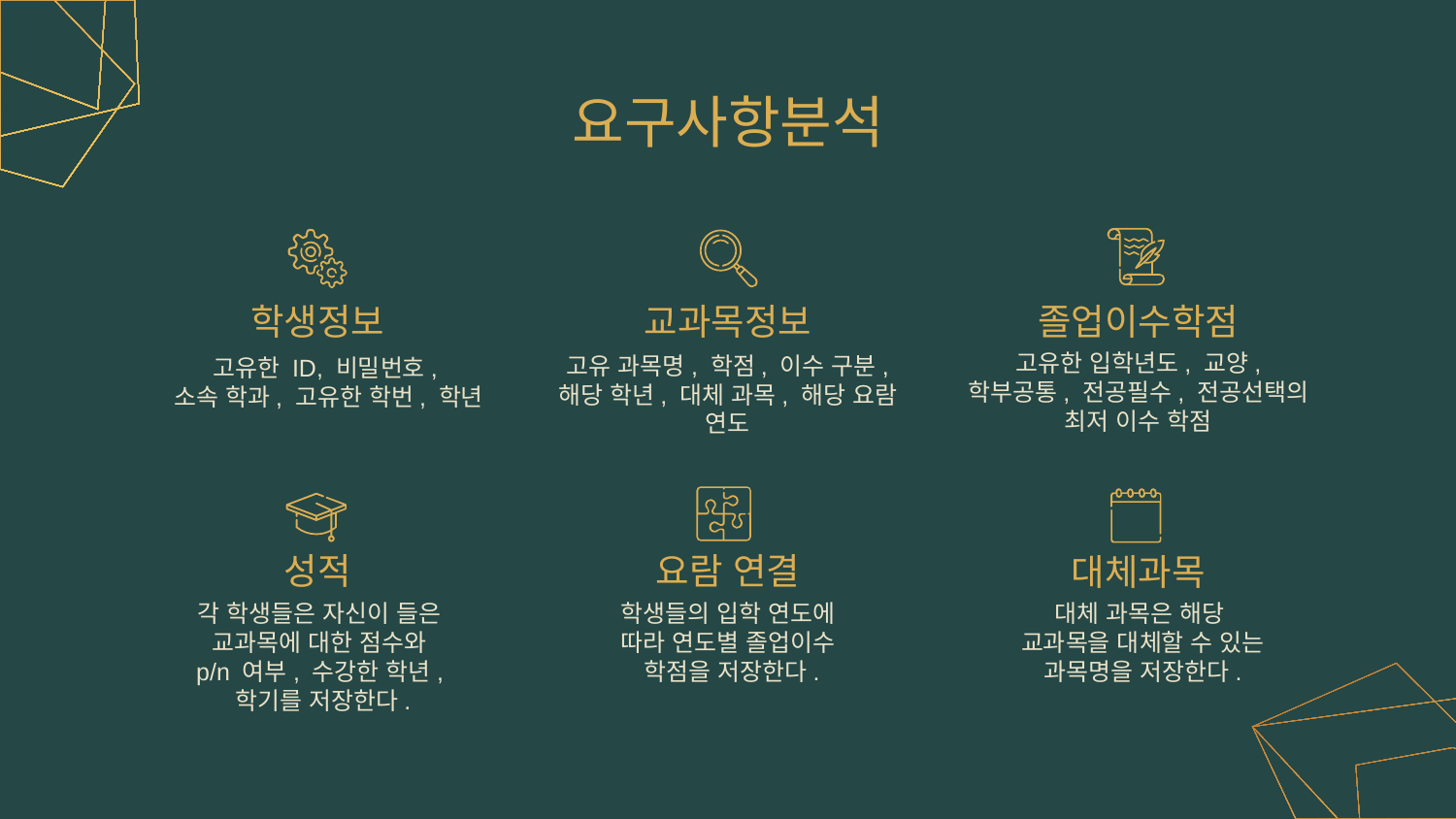

# 요구사항분석

졸업이수학점
학생정보
교과목정보
고유한 ID, 비밀번호,
소속 학과, 고유한 학번, 학년
고유한 입학년도, 교양, 학부공통, 전공필수, 전공선택의 최저 이수 학점
고유 과목명, 학점, 이수 구분, 해당 학년, 대체 과목, 해당 요람 연도

성적
요람 연결
대체과목
학생들의 입학 연도에
따라 연도별 졸업이수
학점을 저장한다.
대체 과목은 해당
교과목을 대체할 수 있는
과목명을 저장한다.
각 학생들은 자신이 들은
교과목에 대한 점수와
p/n 여부, 수강한 학년,
학기를 저장한다.